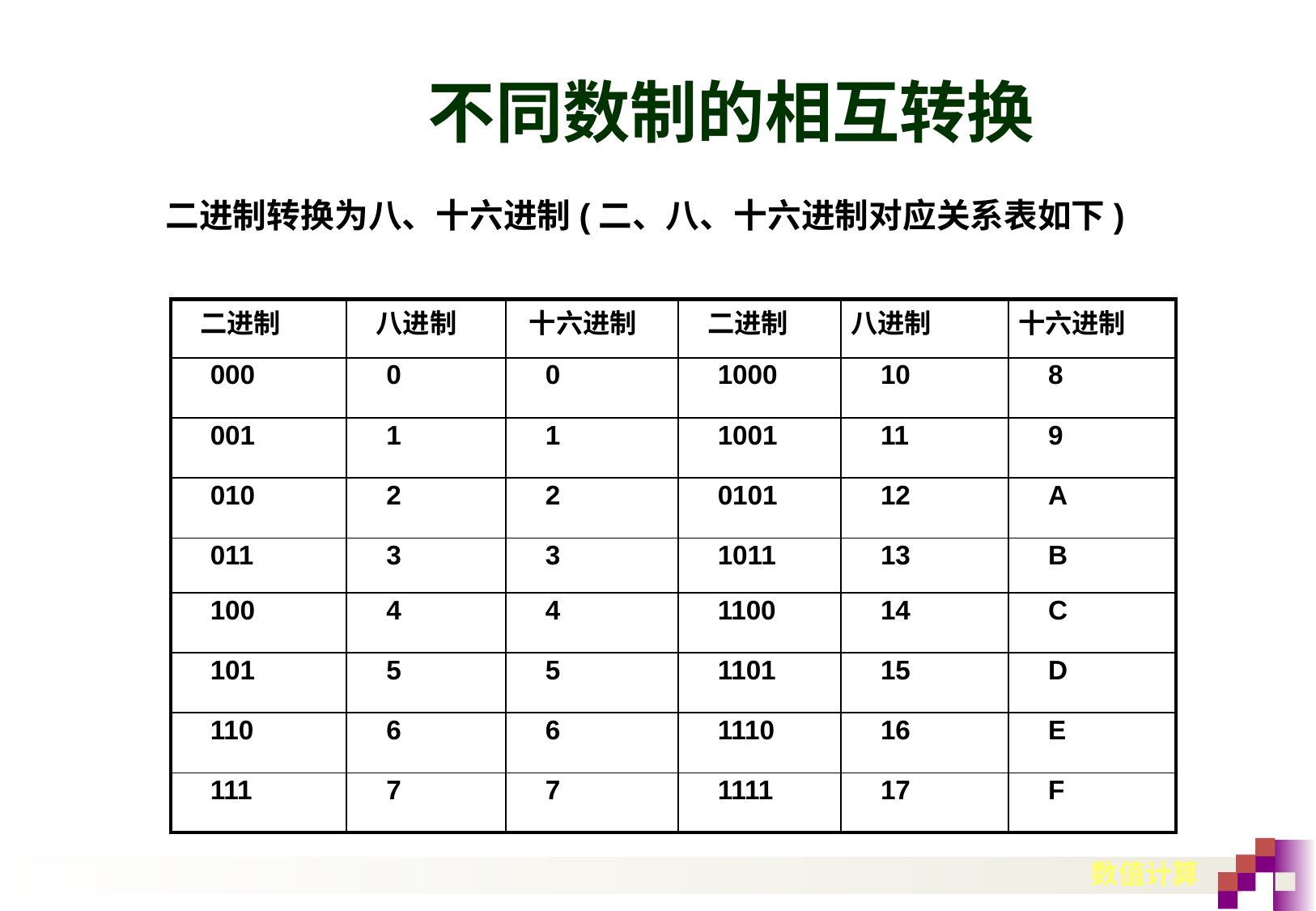

#
不同数制的相互转换
二进制转换为八、十六进制(二、八、十六进制对应关系表如下)

| 二进制 | 八进制 | 十六进制 | 二进制 | 八进制 | 十六进制 |
| --- | --- | --- | --- | --- | --- |
| 000 | 0 | 0 | 1000 | 10 | 8 |
| 001 | 1 | 1 | 1001 | 11 | 9 |
| 010 | 2 | 2 | 0101 | 12 | A |
| 011 | 3 | 3 | 1011 | 13 | B |
| 100 | 4 | 4 | 1100 | 14 | C |
| 101 | 5 | 5 | 1101 | 15 | D |
| 110 | 6 | 6 | 1110 | 16 | E |
| 111 | 7 | 7 | 1111 | 17 | F |